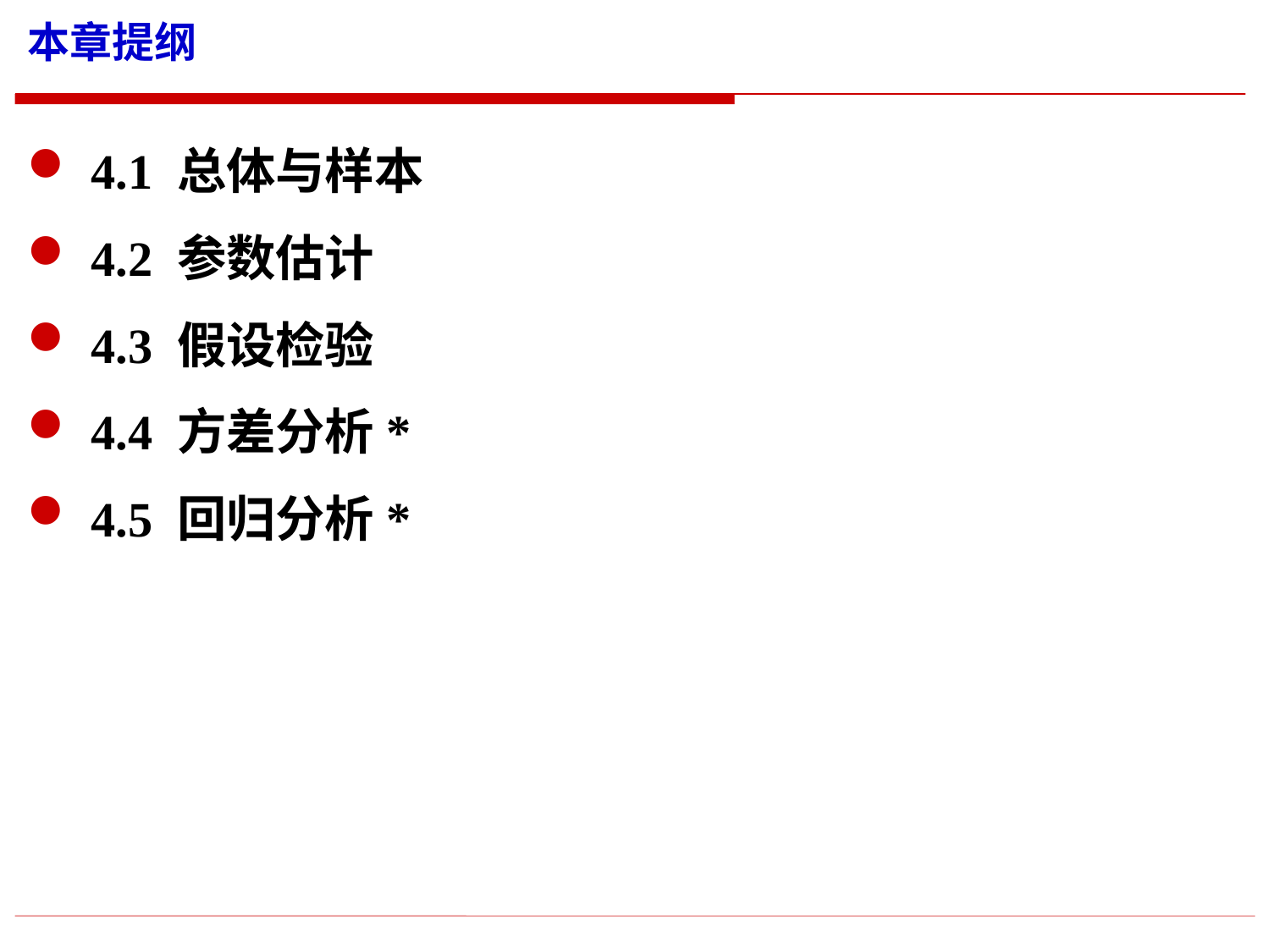

# 本章提纲
4.1 总体与样本
4.2 参数估计
4.3 假设检验
4.4 方差分析*
4.5 回归分析*